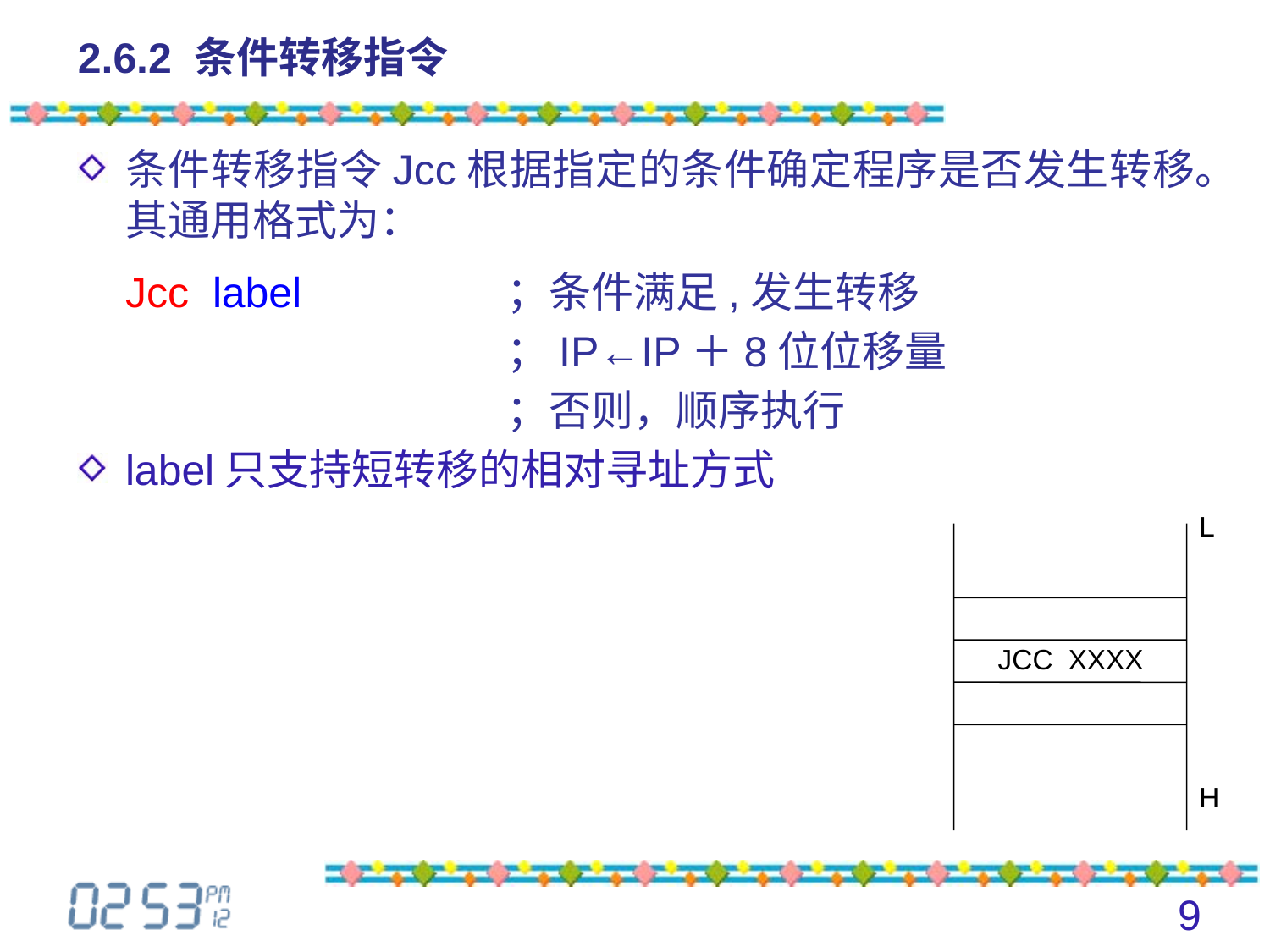

# 2.6.2 条件转移指令
条件转移指令Jcc根据指定的条件确定程序是否发生转移。其通用格式为：
	Jcc  label		；条件满足,发生转移
				；IP←IP＋8位位移量
				；否则，顺序执行
label只支持短转移的相对寻址方式
L

JCC  XXXX

H